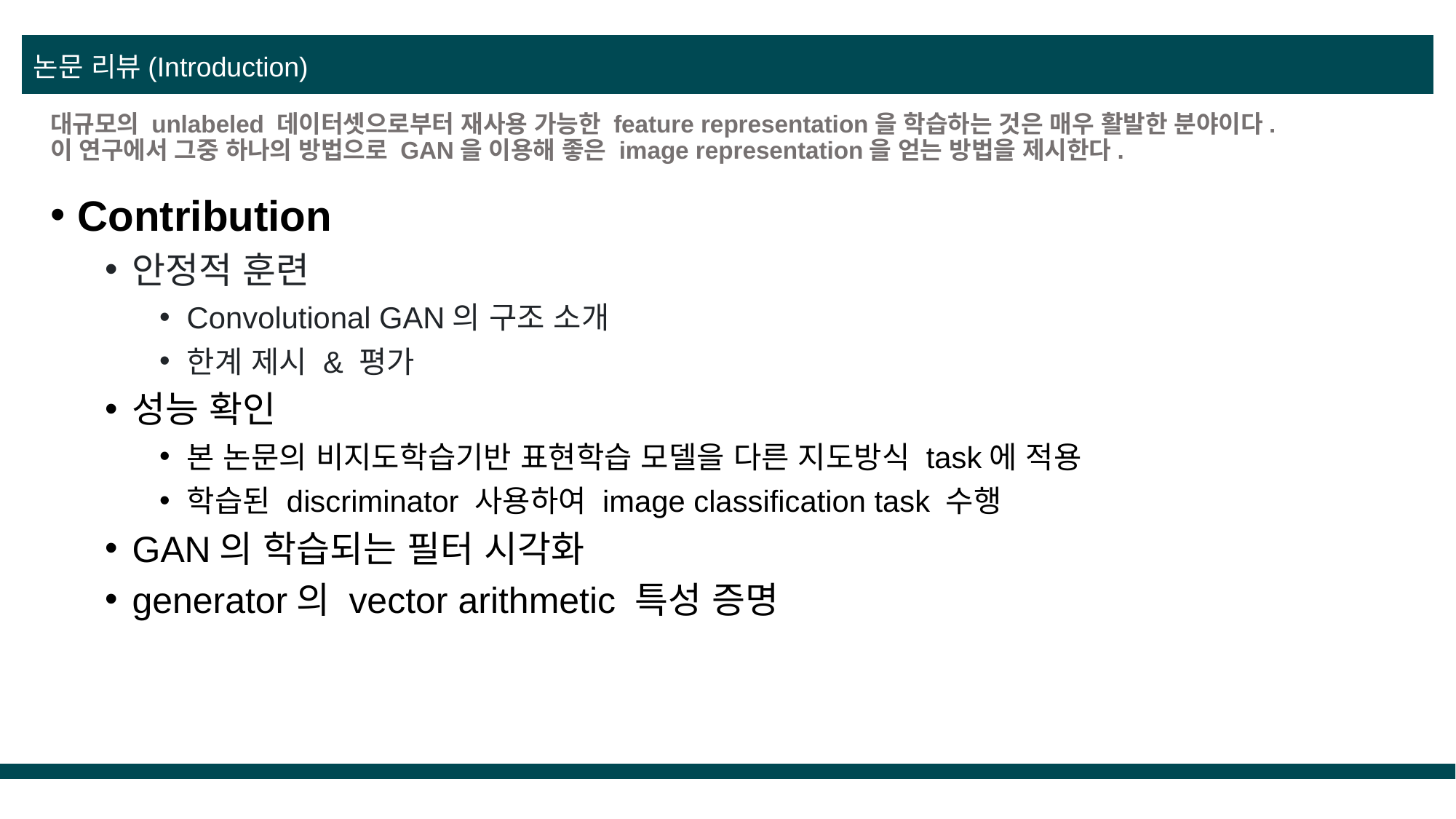

논문 리뷰(Introduction)
# 대규모의 unlabeled 데이터셋으로부터 재사용 가능한 feature representation을 학습하는 것은 매우 활발한 분야이다. 이 연구에서 그중 하나의 방법으로 GAN을 이용해 좋은 image representation을 얻는 방법을 제시한다.
Contribution
안정적 훈련
Convolutional GAN의 구조 소개
한계 제시 & 평가
성능 확인
본 논문의 비지도학습기반 표현학습 모델을 다른 지도방식 task에 적용
학습된 discriminator 사용하여 image classification task 수행
GAN의 학습되는 필터 시각화
generator의 vector arithmetic 특성 증명